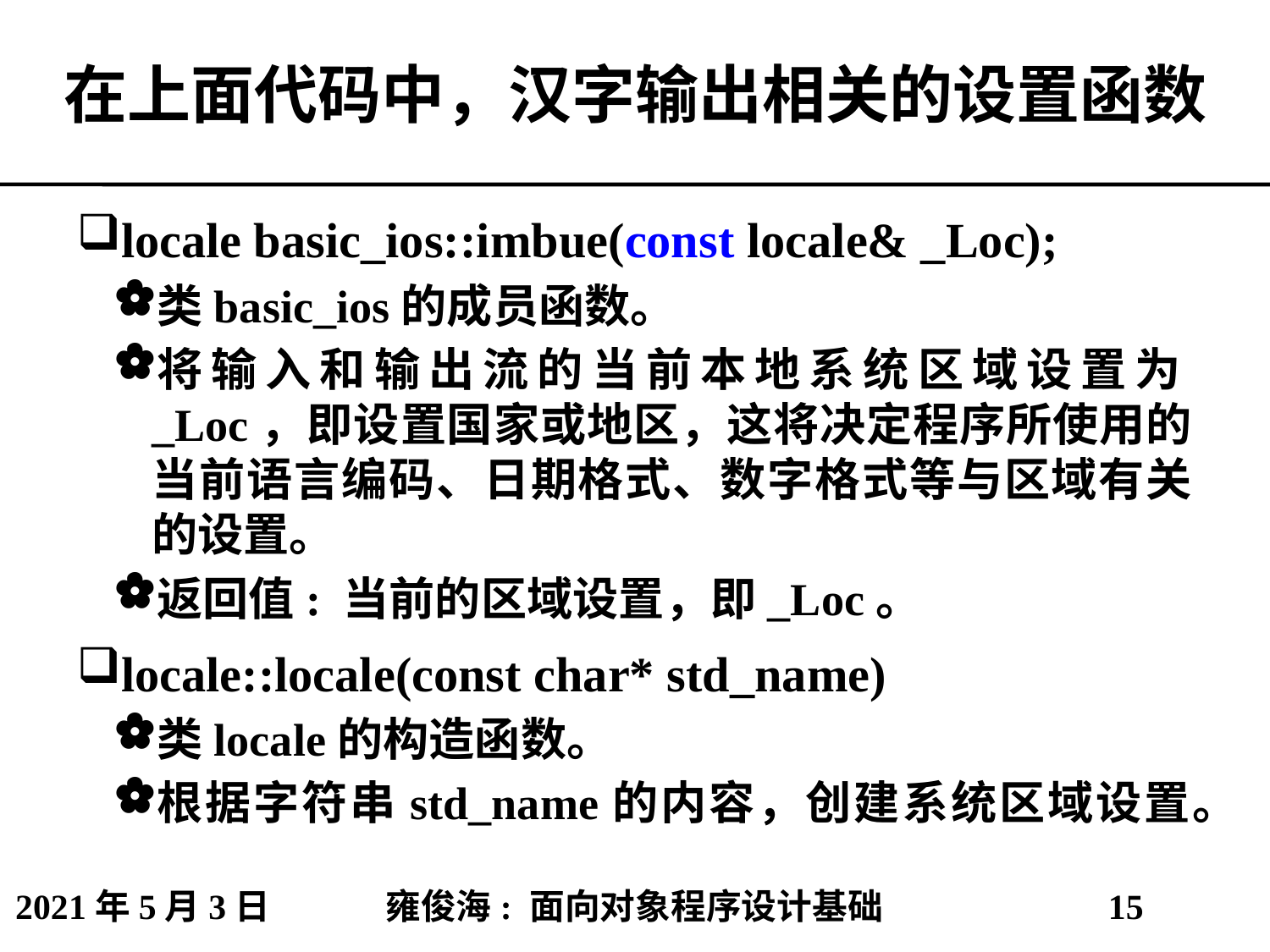

# 在上面代码中，汉字输出相关的设置函数

locale basic_ios::imbue(const locale& _Loc);
类basic_ios的成员函数。
将输入和输出流的当前本地系统区域设置为_Loc，即设置国家或地区，这将决定程序所使用的当前语言编码、日期格式、数字格式等与区域有关的设置。
返回值: 当前的区域设置，即_Loc。
locale::locale(const char* std_name)
类locale的构造函数。
根据字符串std_name的内容，创建系统区域设置。
2021年5月3日
雍俊海: 面向对象程序设计基础
15